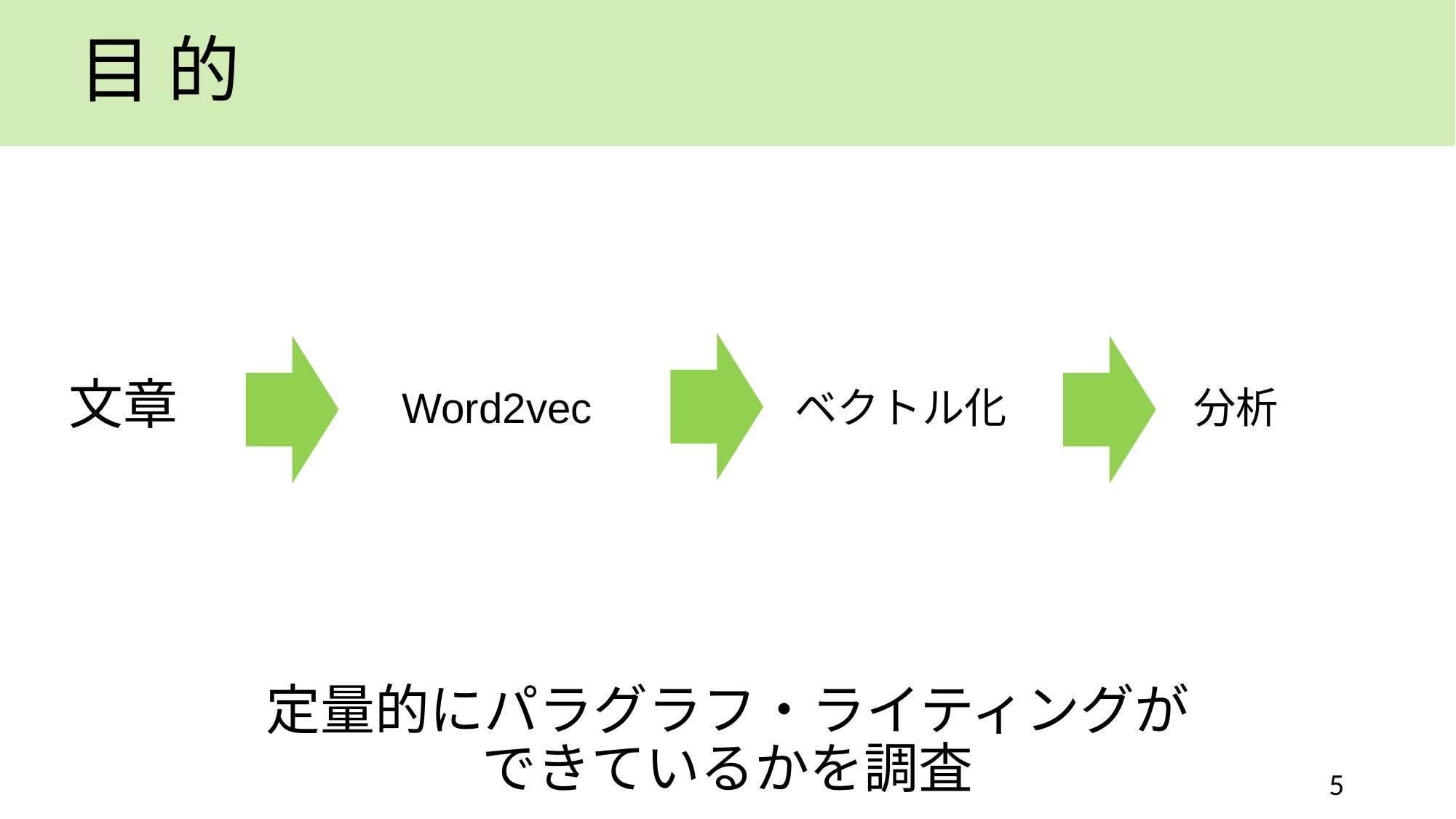

目 的

文章

Word2vec
ベクトル化
分析
定量的にパラグラフ・ライティングが
できているかを調査
5